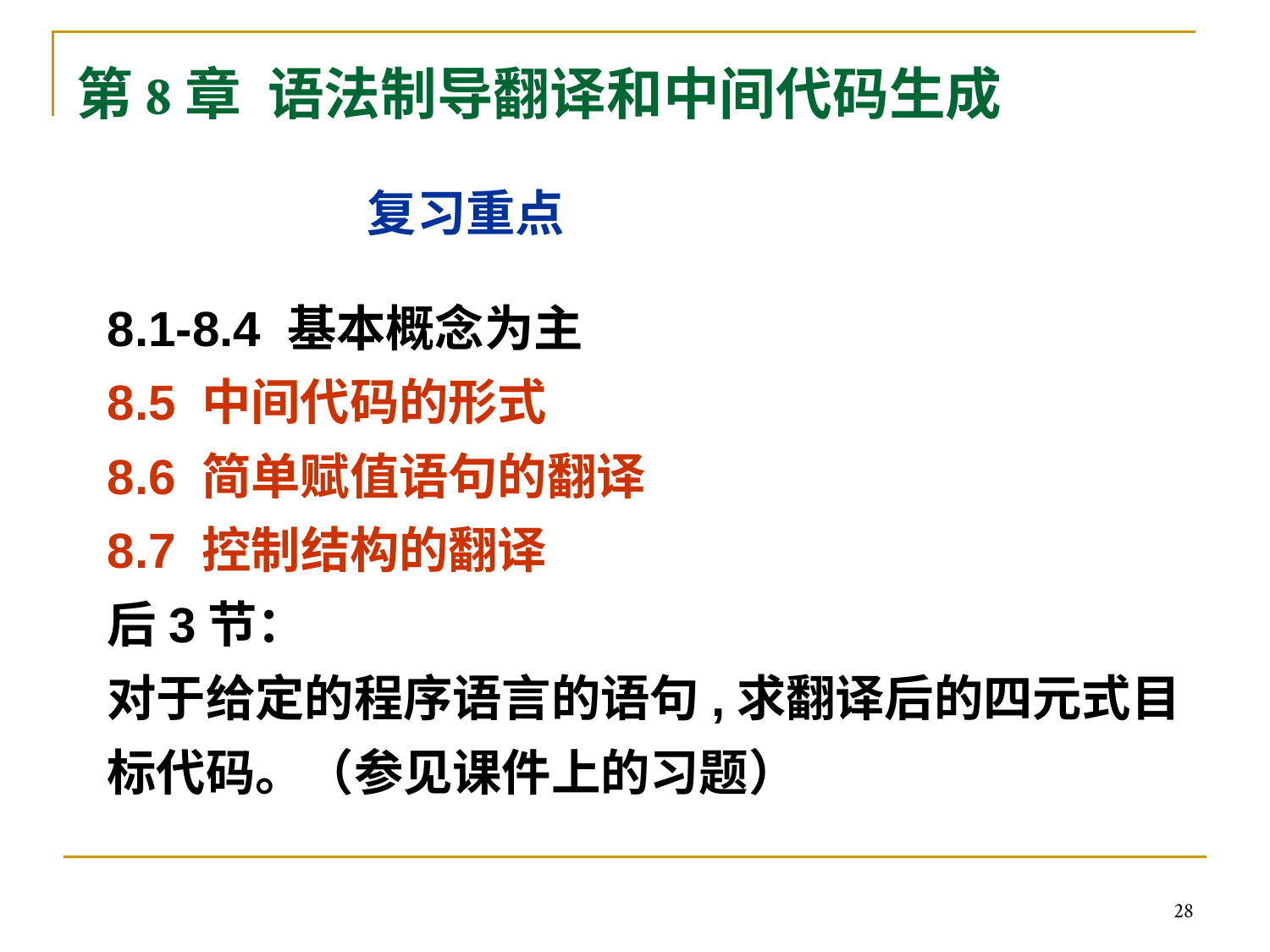

# 第8章  语法制导翻译和中间代码生成
复习重点
8.1-8.4 基本概念为主
8.5 中间代码的形式
8.6 简单赋值语句的翻译
8.7 控制结构的翻译
后3节：
对于给定的程序语言的语句,求翻译后的四元式目标代码。（参见课件上的习题）
28